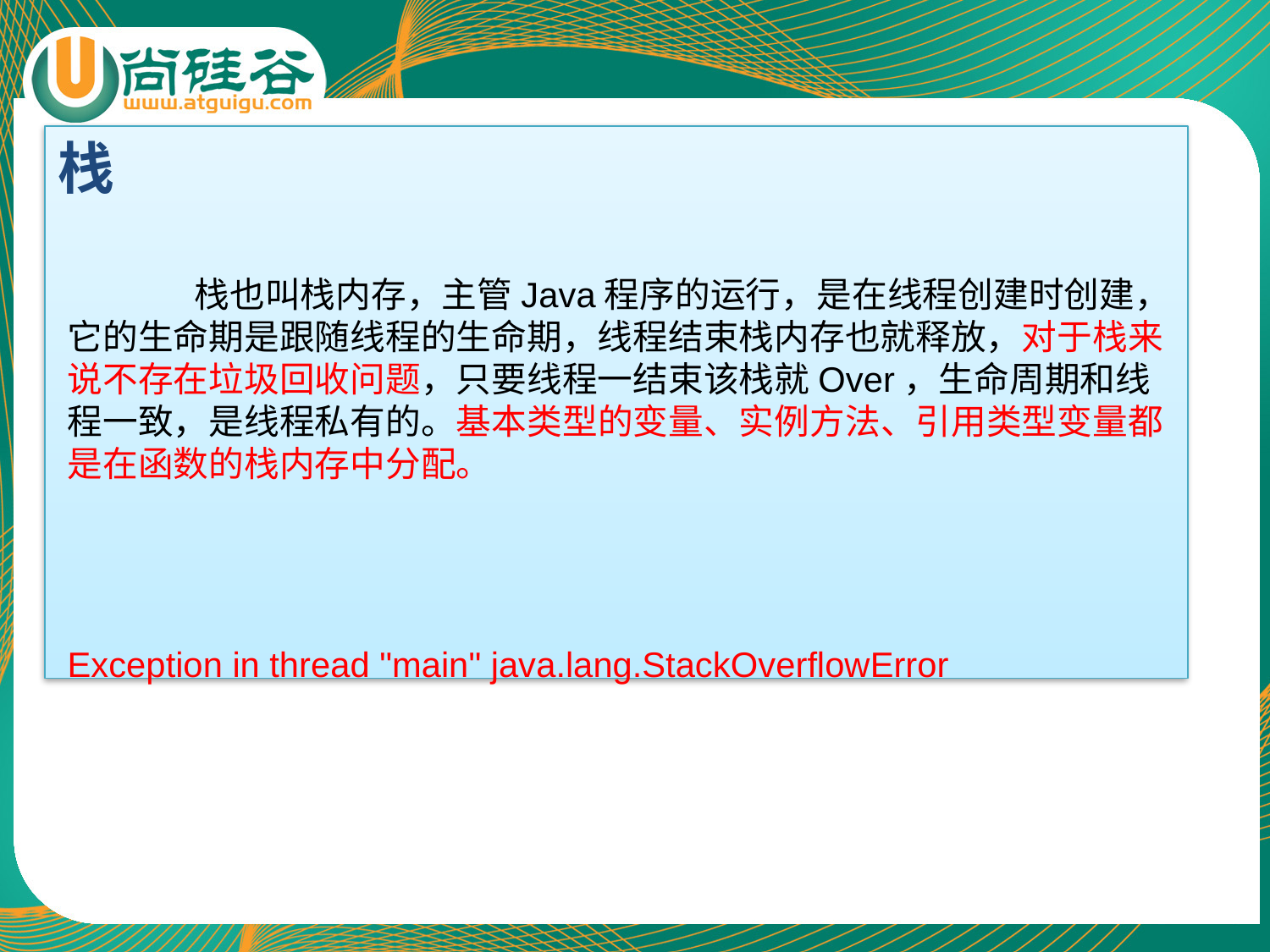

栈
	栈也叫栈内存，主管Java程序的运行，是在线程创建时创建，它的生命期是跟随线程的生命期，线程结束栈内存也就释放，对于栈来说不存在垃圾回收问题，只要线程一结束该栈就Over，生命周期和线程一致，是线程私有的。基本类型的变量、实例方法、引用类型变量都是在函数的栈内存中分配。
Exception in thread "main" java.lang.StackOverflowError